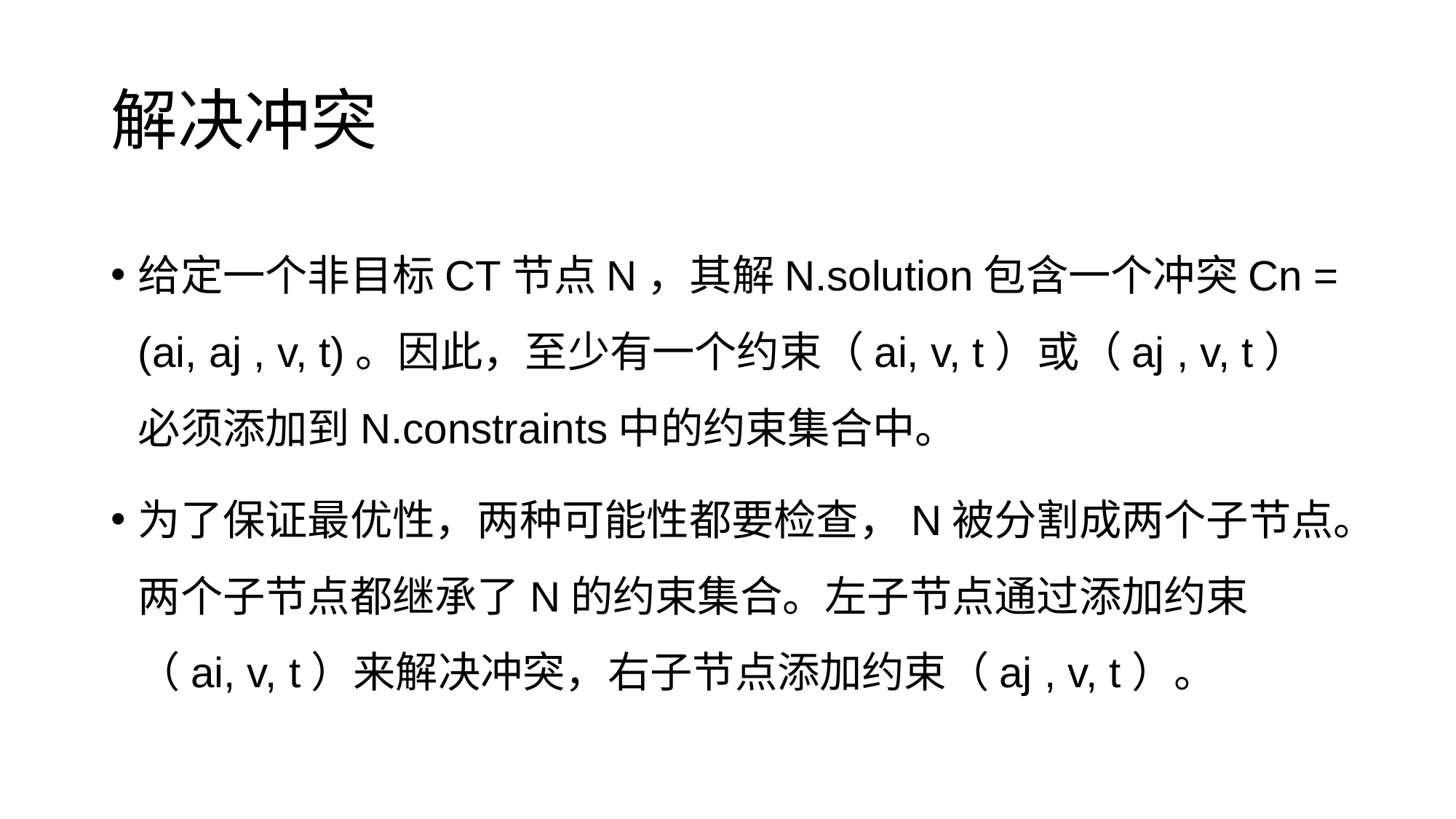

# 解决冲突
给定一个非目标CT节点N，其解N.solution包含一个冲突Cn = (ai, aj , v, t)。因此，至少有一个约束（ai, v, t）或（aj , v, t）必须添加到N.constraints中的约束集合中。
为了保证最优性，两种可能性都要检查，N被分割成两个子节点。两个子节点都继承了N的约束集合。左子节点通过添加约束（ai, v, t）来解决冲突，右子节点添加约束（aj , v, t）。